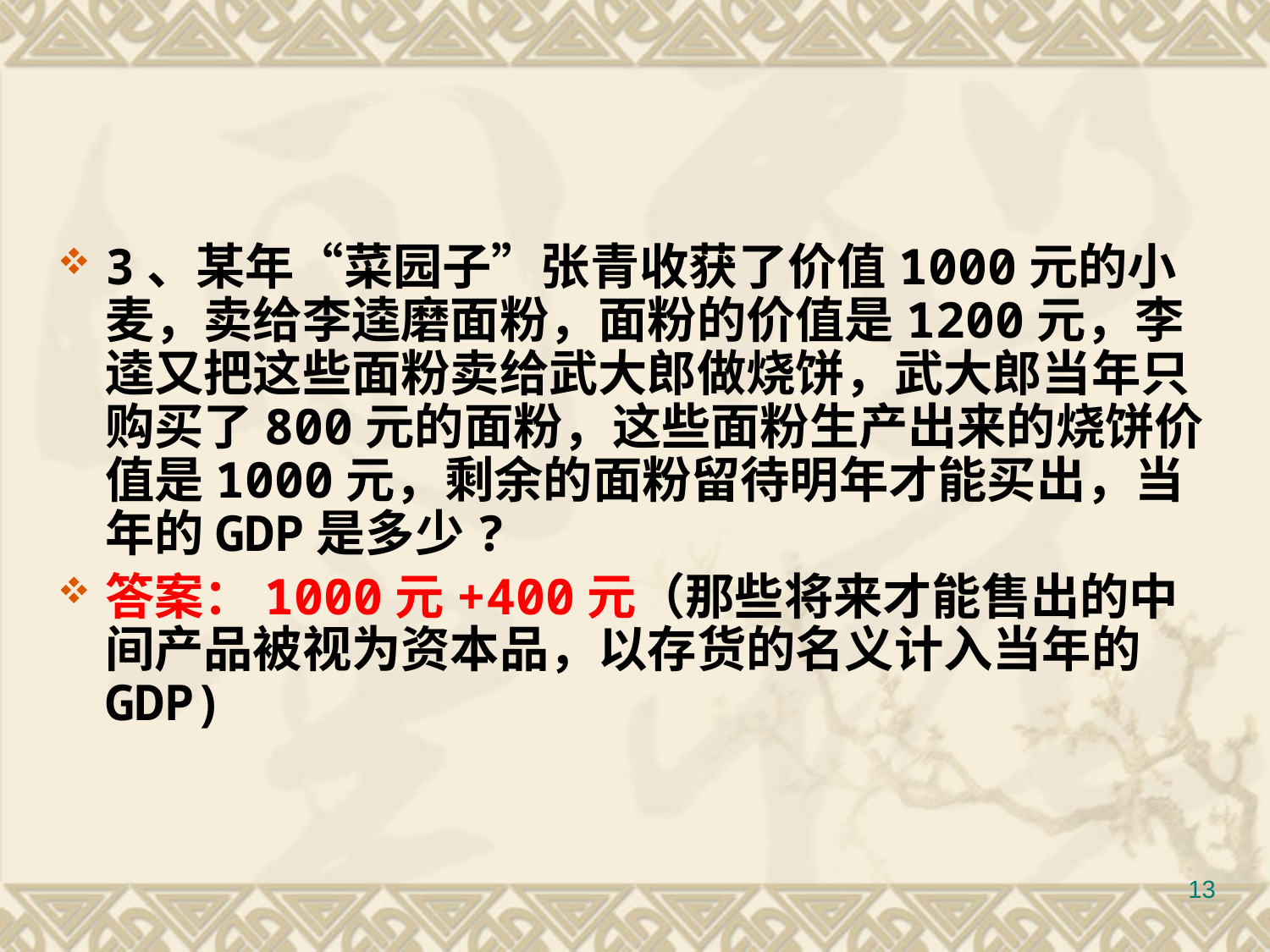

#
3、某年“菜园子”张青收获了价值1000元的小麦，卖给李逵磨面粉，面粉的价值是1200元，李逵又把这些面粉卖给武大郎做烧饼，武大郎当年只购买了800元的面粉，这些面粉生产出来的烧饼价值是1000元，剩余的面粉留待明年才能买出，当年的GDP是多少?
答案：1000元+400元（那些将来才能售出的中间产品被视为资本品，以存货的名义计入当年的GDP)

13